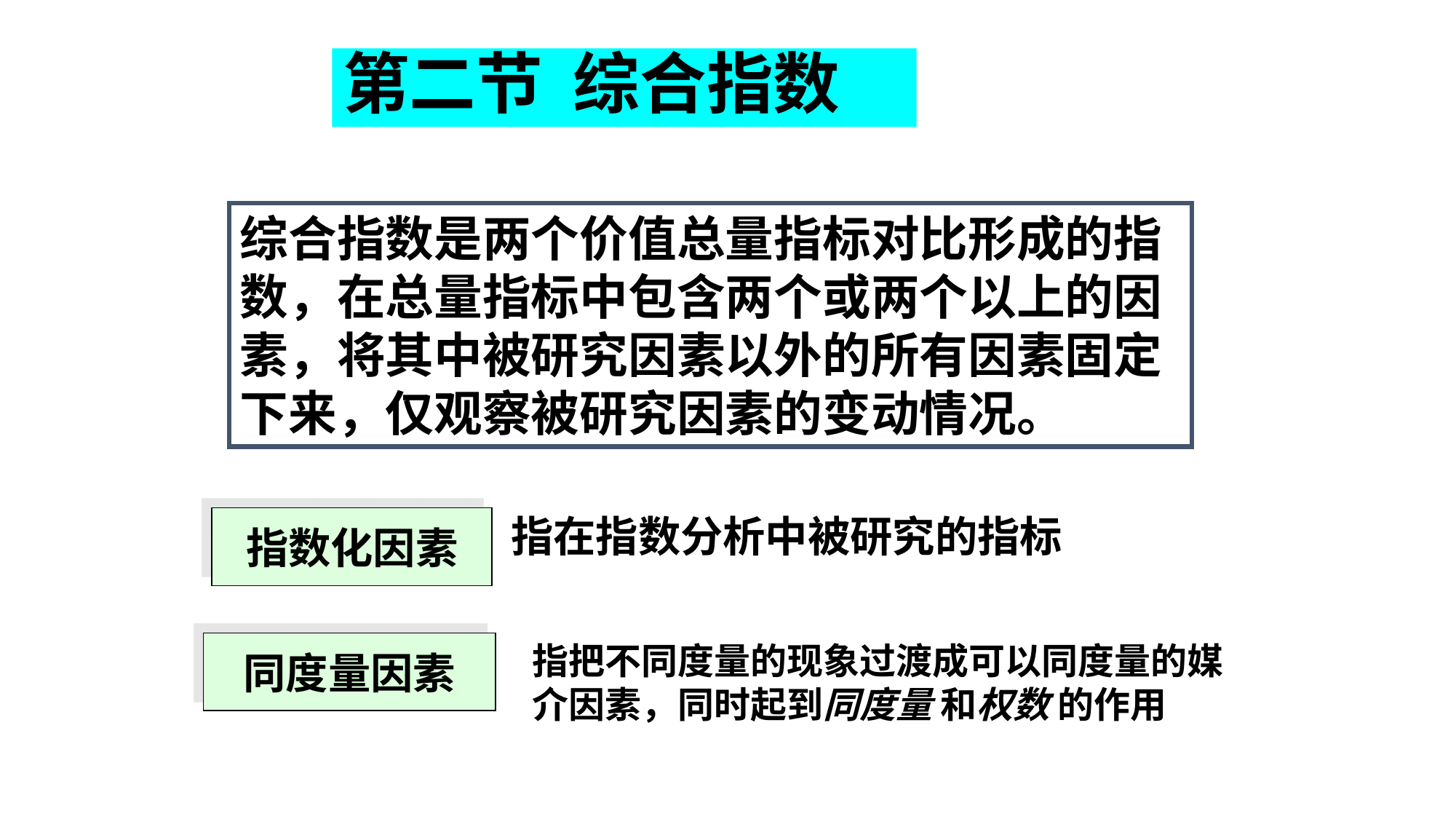

第二节  综合指数
综合指数是两个价值总量指标对比形成的指数，在总量指标中包含两个或两个以上的因素，将其中被研究因素以外的所有因素固定下来，仅观察被研究因素的变动情况。
指在指数分析中被研究的指标
指数化因素
同度量因素
指把不同度量的现象过渡成可以同度量的媒介因素，同时起到同度量 和权数 的作用